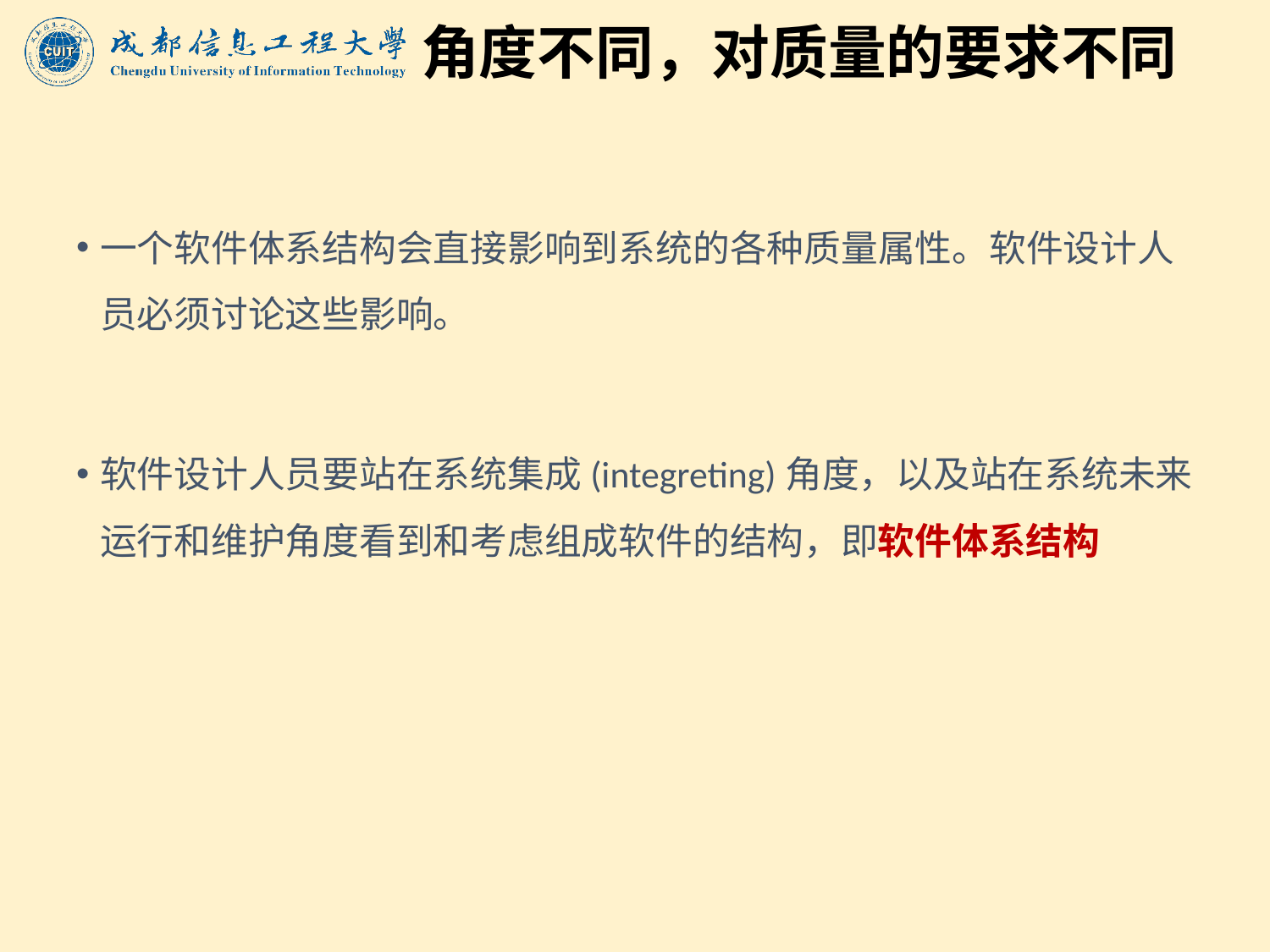

# 角度不同，对质量的要求不同
一个软件体系结构会直接影响到系统的各种质量属性。软件设计人员必须讨论这些影响。

软件设计人员要站在系统集成(integreting)角度，以及站在系统未来运行和维护角度看到和考虑组成软件的结构，即软件体系结构